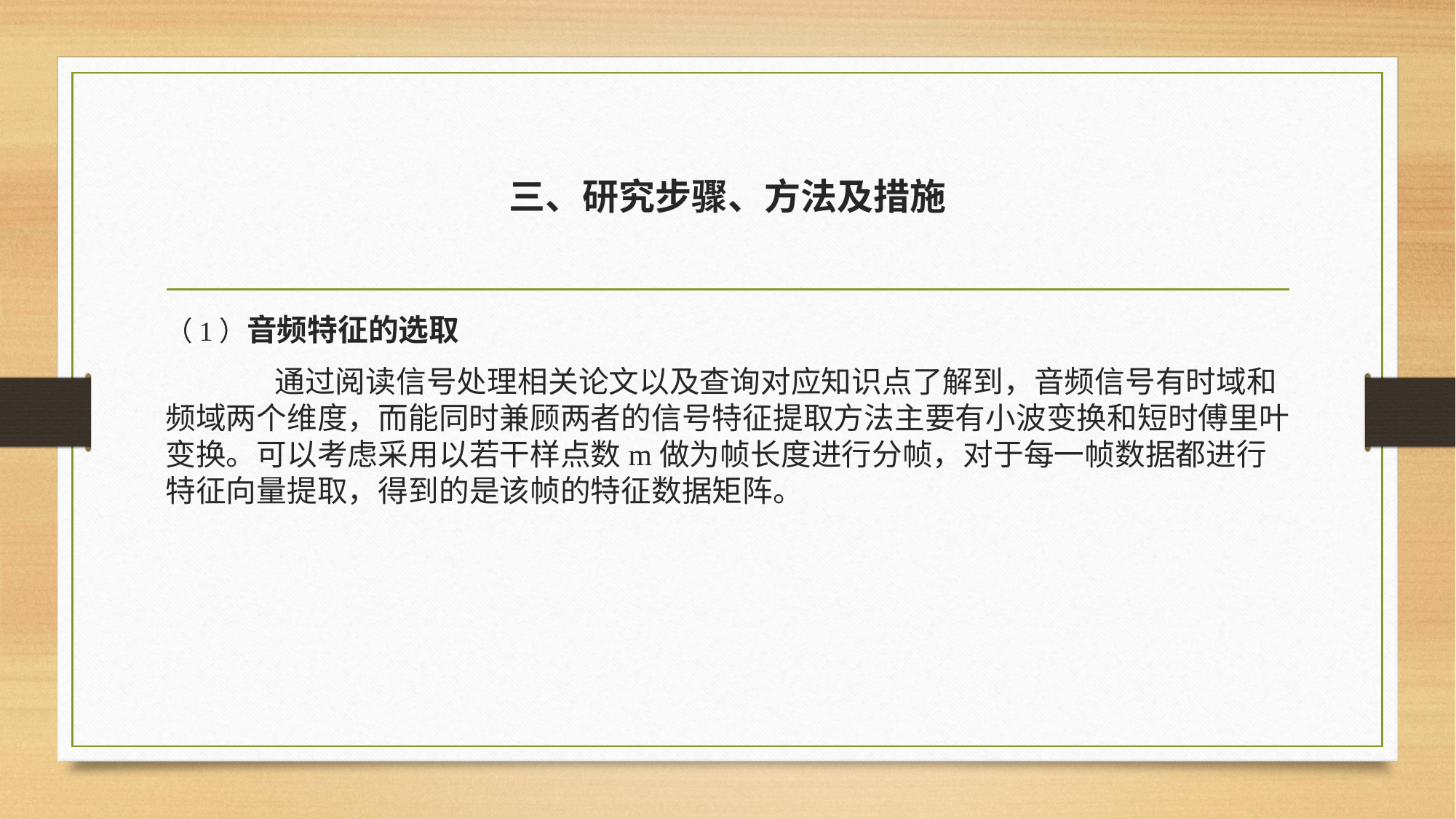

# 三、研究步骤、方法及措施
（1）音频特征的选取
	通过阅读信号处理相关论文以及查询对应知识点了解到，音频信号有时域和频域两个维度，而能同时兼顾两者的信号特征提取方法主要有小波变换和短时傅里叶变换。可以考虑采用以若干样点数m做为帧长度进行分帧，对于每一帧数据都进行特征向量提取，得到的是该帧的特征数据矩阵。